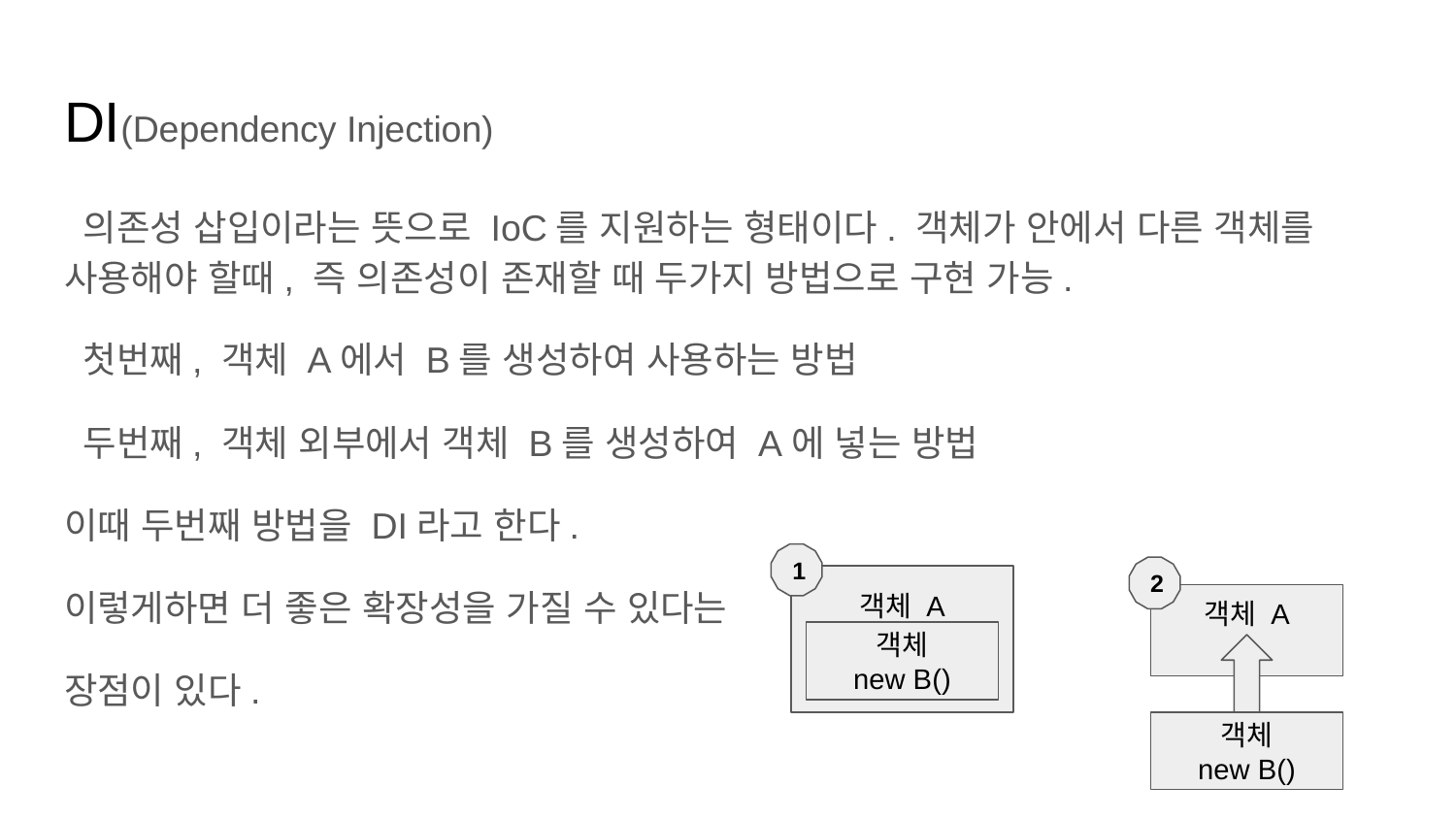

# DI(Dependency Injection)
 의존성 삽입이라는 뜻으로 IoC를 지원하는 형태이다. 객체가 안에서 다른 객체를 사용해야 할때, 즉 의존성이 존재할 때 두가지 방법으로 구현 가능.
 첫번째, 객체 A에서 B를 생성하여 사용하는 방법
 두번째, 객체 외부에서 객체 B를 생성하여 A에 넣는 방법
이때 두번째 방법을 DI라고 한다.
이렇게하면 더 좋은 확장성을 가질 수 있다는
장점이 있다.

1
2

객체 A

객체 A

객체
new B()

객체
new B()